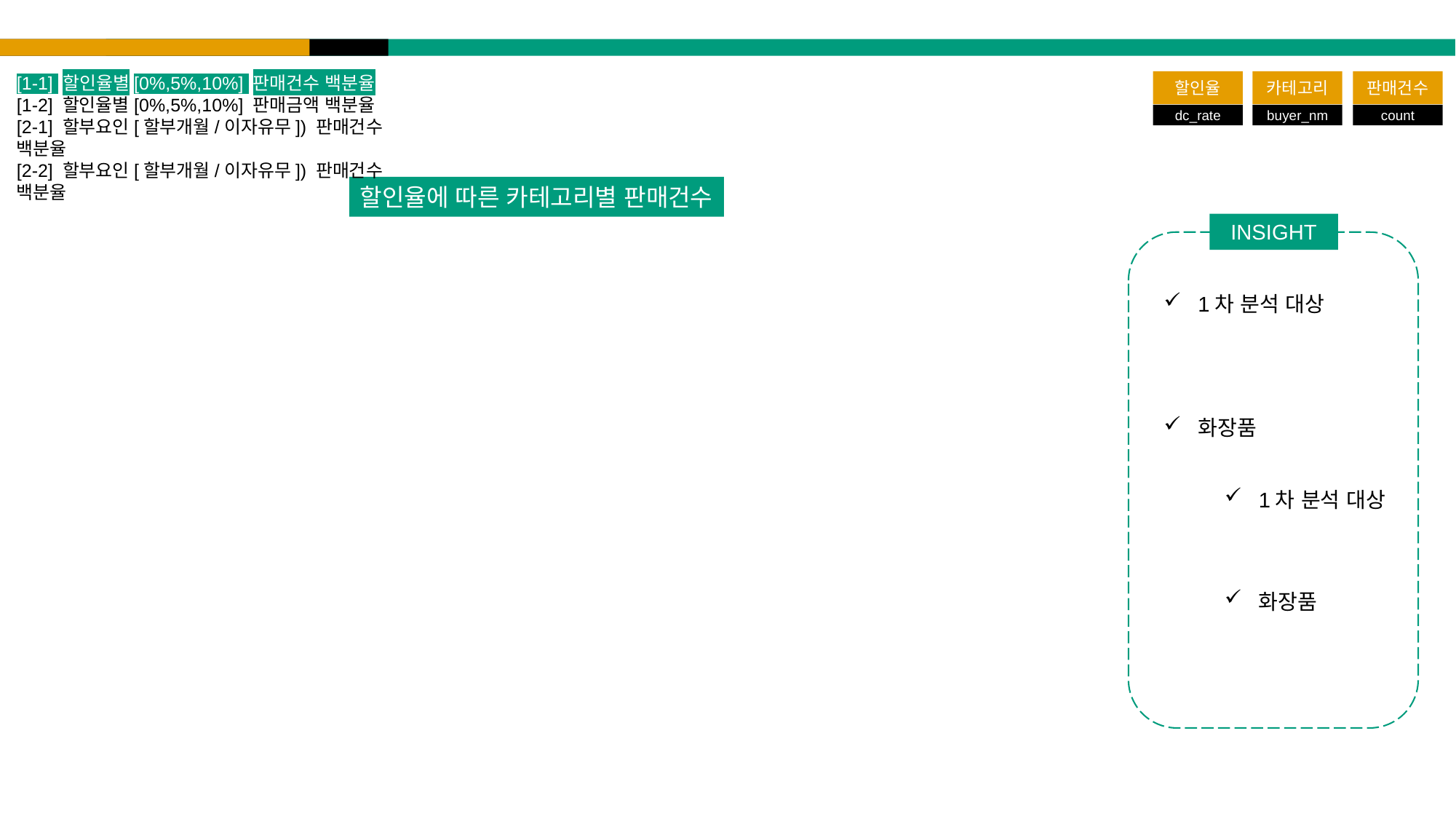

[1-1] 할인율별[0%,5%,10%] 판매건수 백분율
[1-2] 할인율별[0%,5%,10%] 판매금액 백분율
[2-1] 할부요인[할부개월/이자유무]) 판매건수 백분율
[2-2] 할부요인[할부개월/이자유무]) 판매건수 백분율
할인율
카테고리
판매건수
dc_rate
buyer_nm
count
할인율에 따른 카테고리별 판매건수
INSIGHT

1차 분석 대상
화장품
1차 분석 대상

화장품